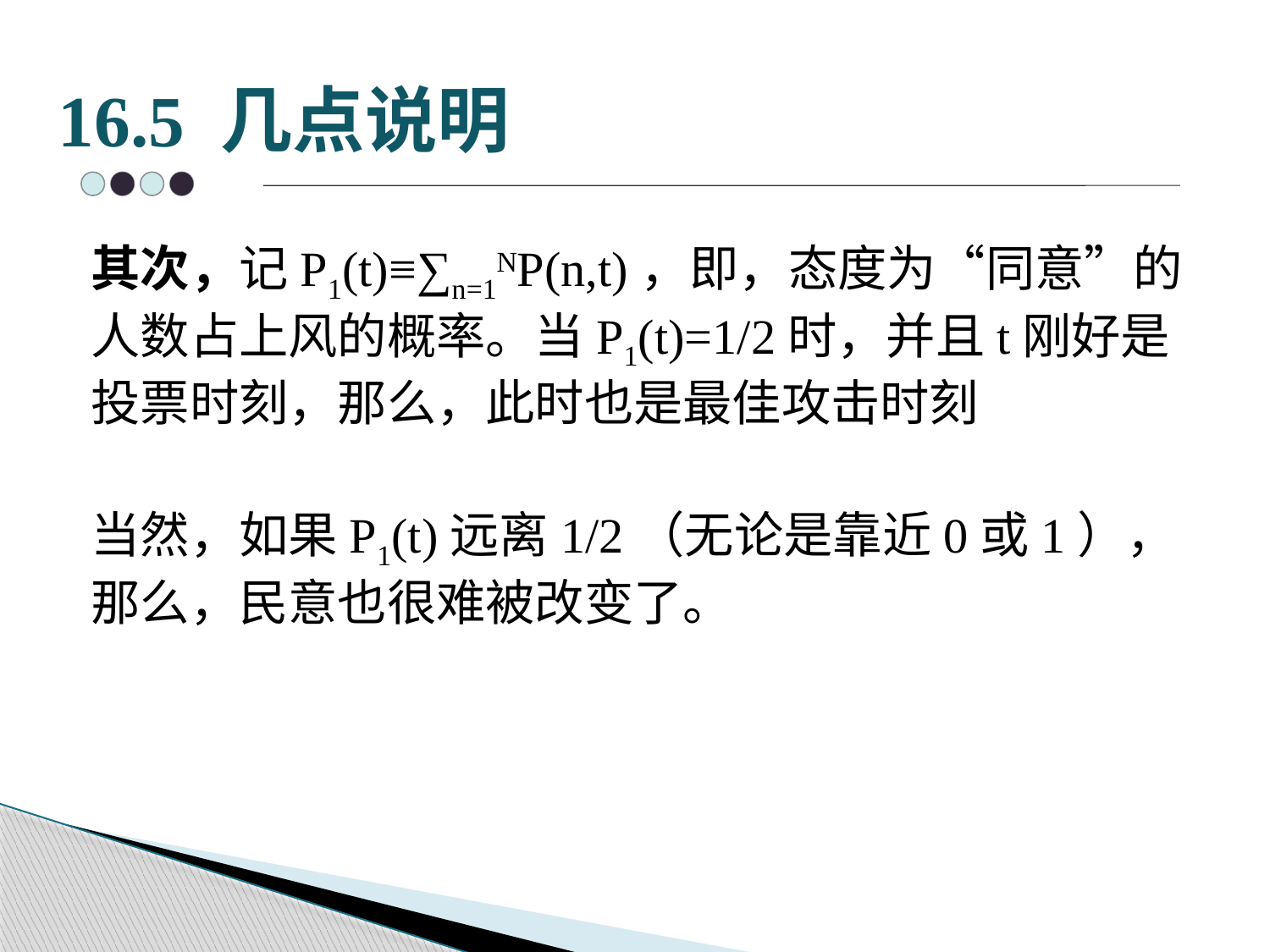

# 16.5 几点说明

其次，记P1(t)≡∑n=1NP(n,t)，即，态度为“同意”的人数占上风的概率。当P1(t)=1/2时，并且t刚好是投票时刻，那么，此时也是最佳攻击时刻

当然，如果P1(t)远离1/2（无论是靠近0或1），那么，民意也很难被改变了。